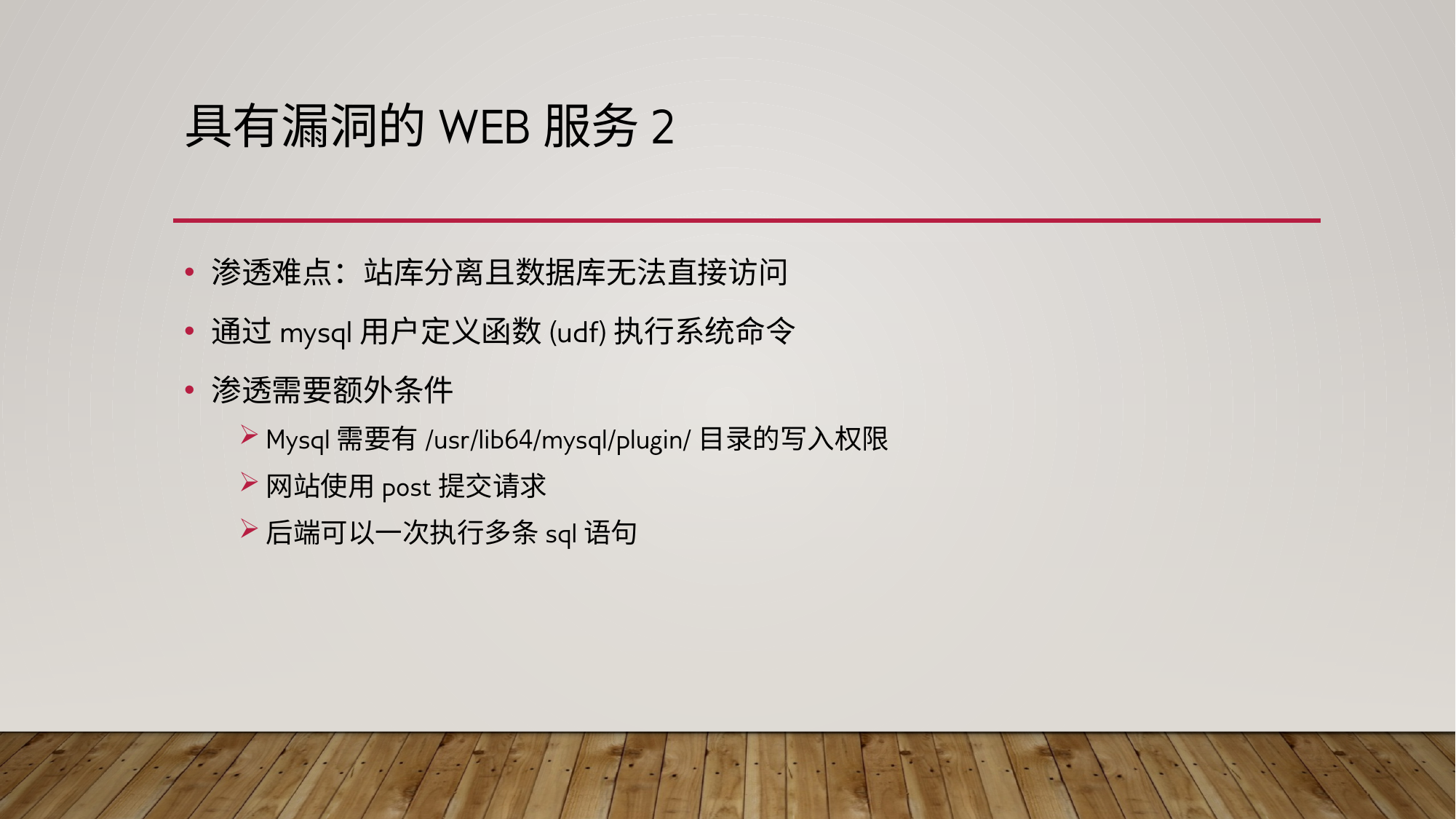

# 具有漏洞的WEB服务2
渗透难点：站库分离且数据库无法直接访问
通过mysql用户定义函数(udf)执行系统命令
渗透需要额外条件
Mysql需要有/usr/lib64/mysql/plugin/目录的写入权限
网站使用post提交请求
后端可以一次执行多条sql语句